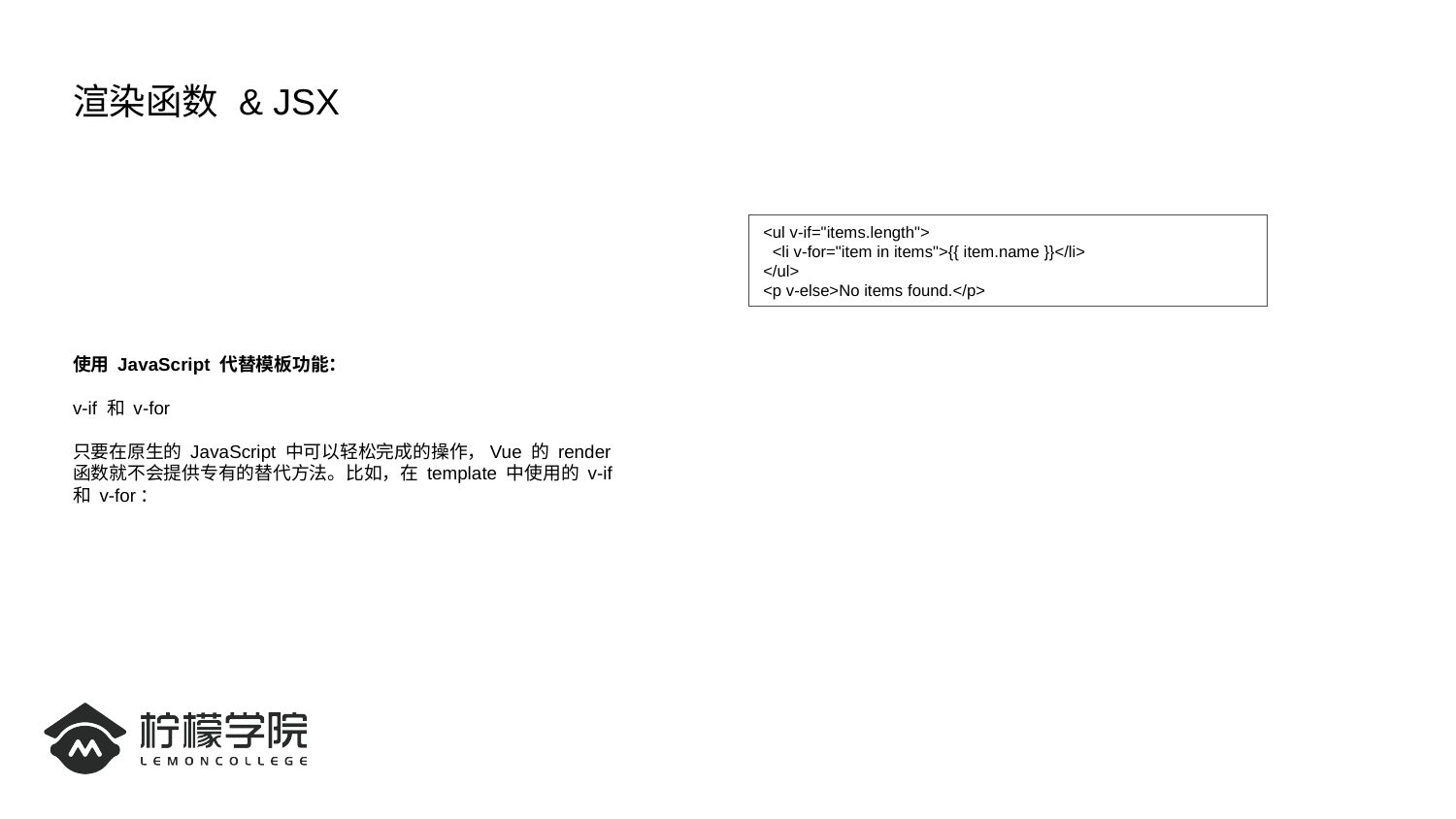

# 渲染函数 & JSX
使用 JavaScript 代替模板功能：

v-if 和 v-for

只要在原生的 JavaScript 中可以轻松完成的操作，Vue 的 render 函数就不会提供专有的替代方法。比如，在 template 中使用的 v-if 和 v-for：
<ul v-if="items.length">
  <li v-for="item in items">{{ item.name }}</li>
</ul>
<p v-else>No items found.</p>